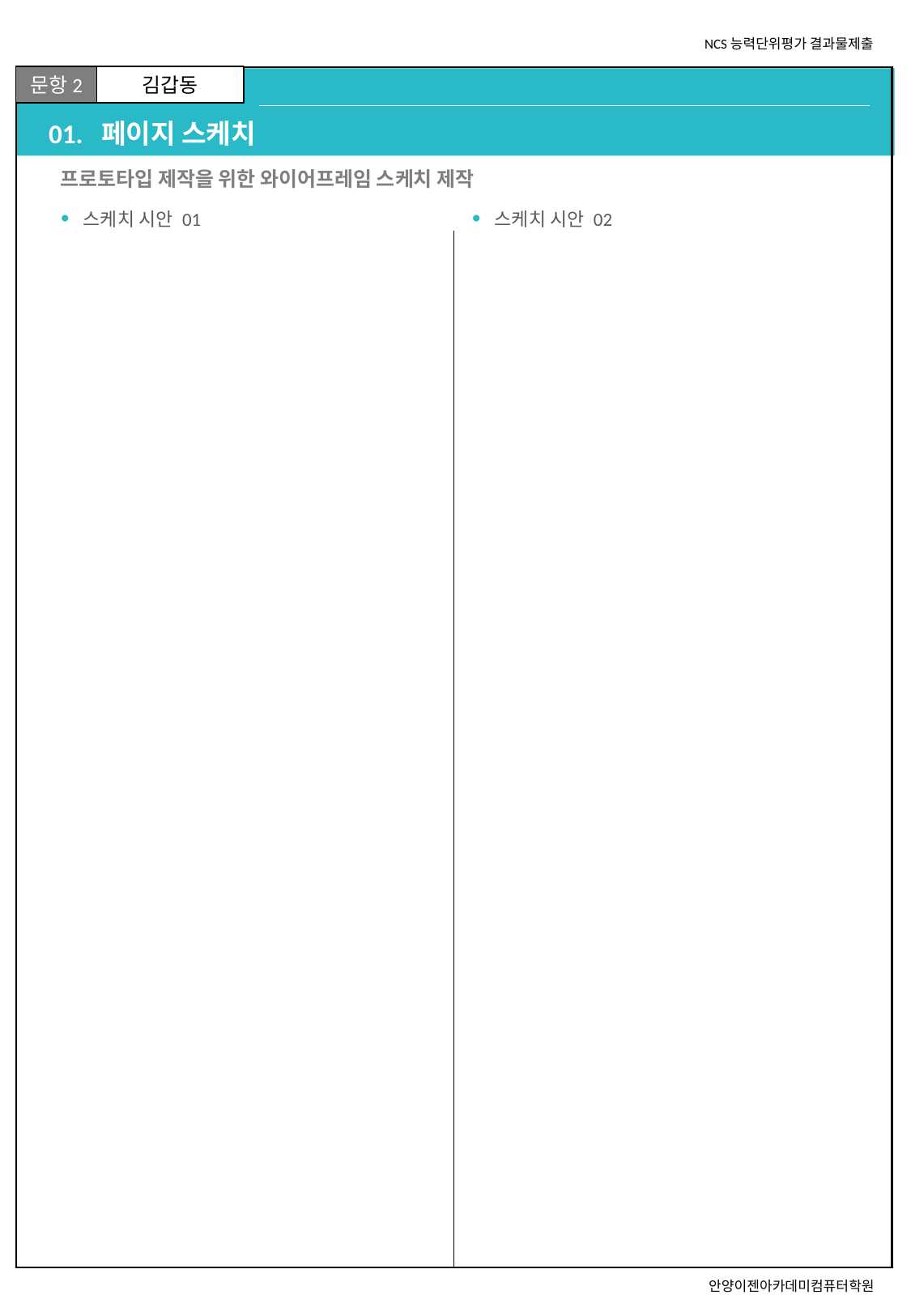

# 01.  페이지 스케치
프로토타입 제작을 위한 와이어프레임 스케치 제작
스케치 시안 01
스케치 시안 02